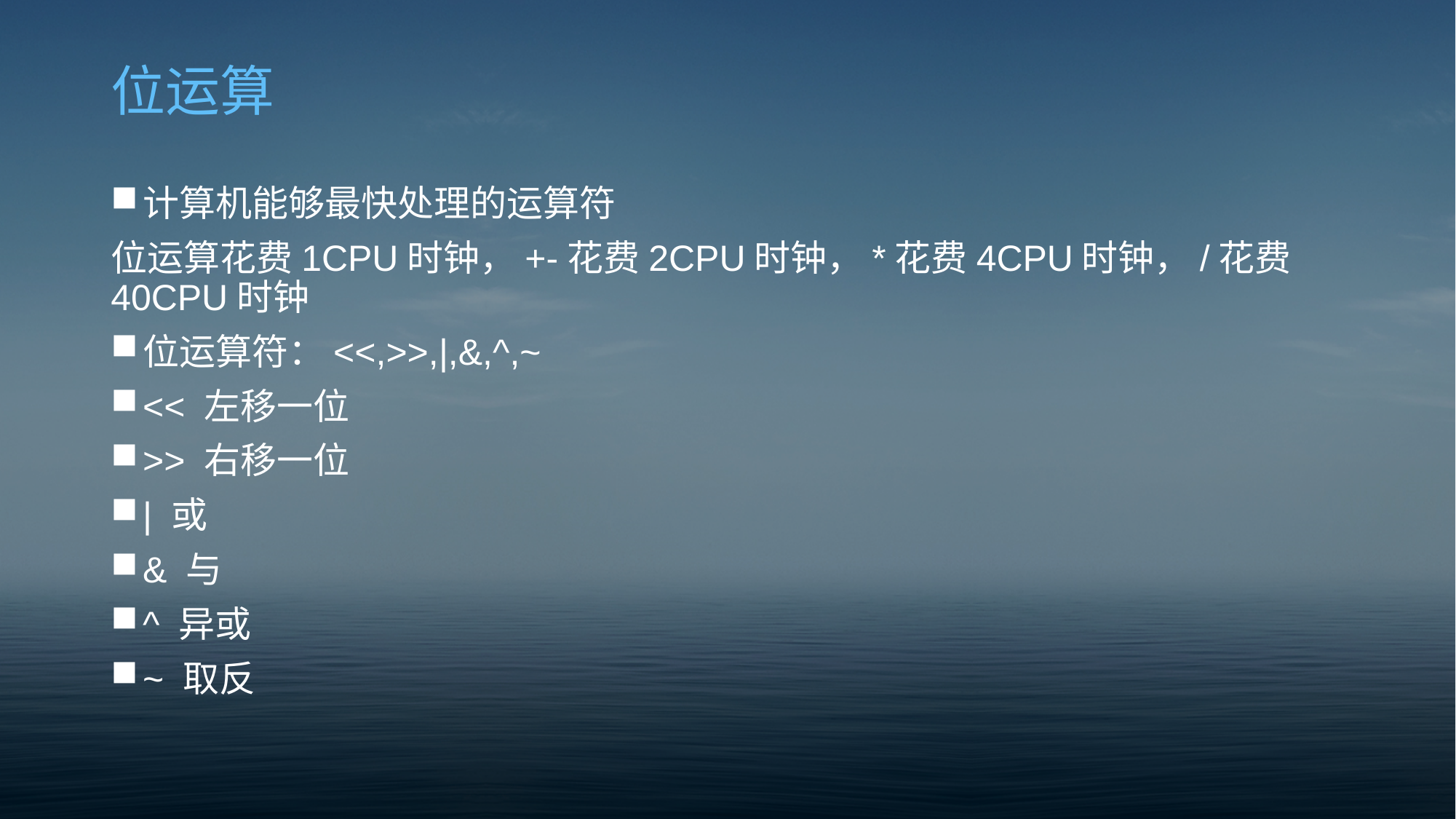

# 位运算
计算机能够最快处理的运算符
位运算花费1CPU时钟，+-花费2CPU时钟，*花费4CPU时钟，/花费40CPU时钟
位运算符：<<,>>,|,&,^,~
<< 左移一位
>> 右移一位
| 或
& 与
^ 异或
~ 取反